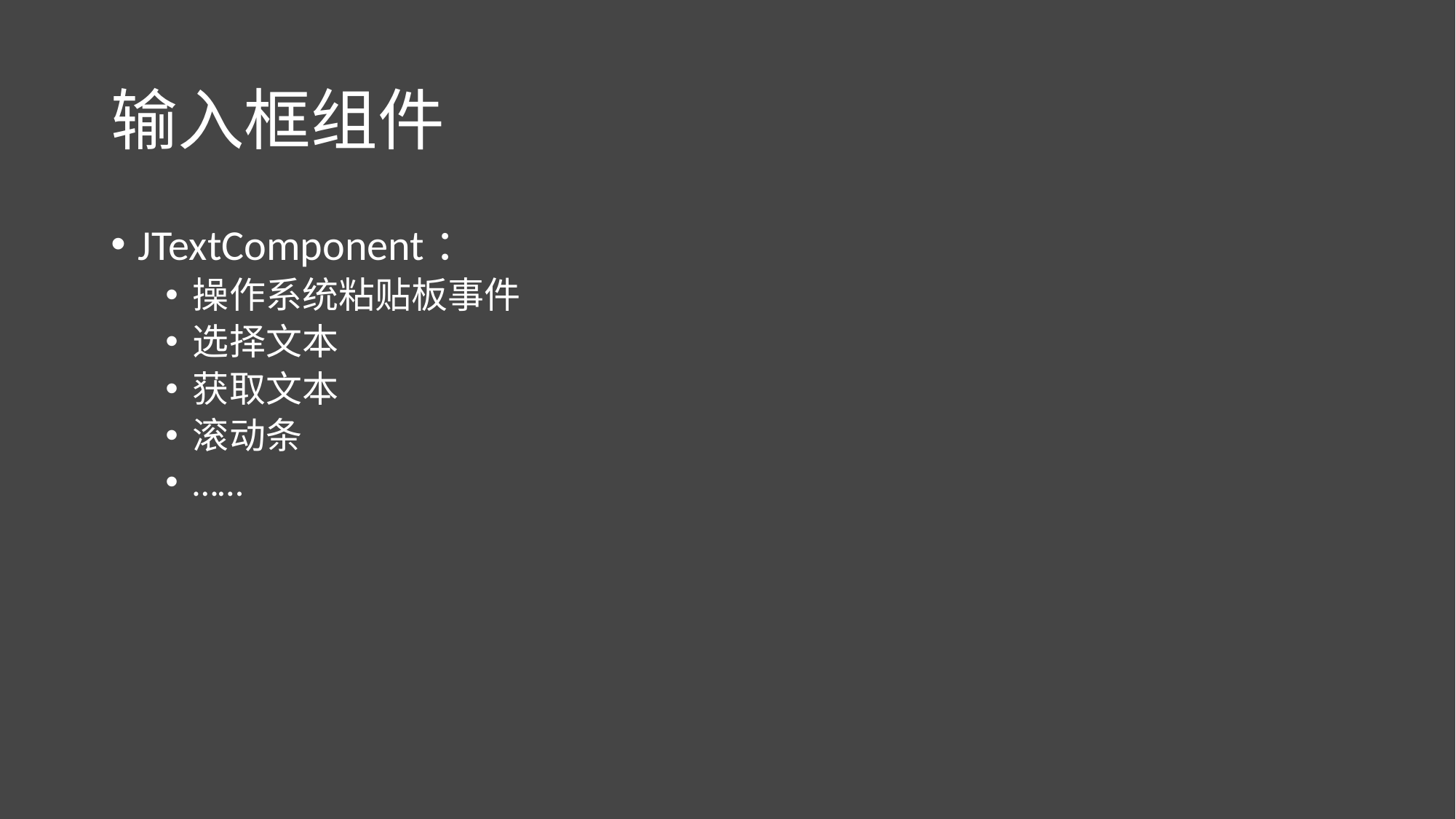

# 输入框组件
JTextComponent：
操作系统粘贴板事件
选择文本
获取文本
滚动条
……